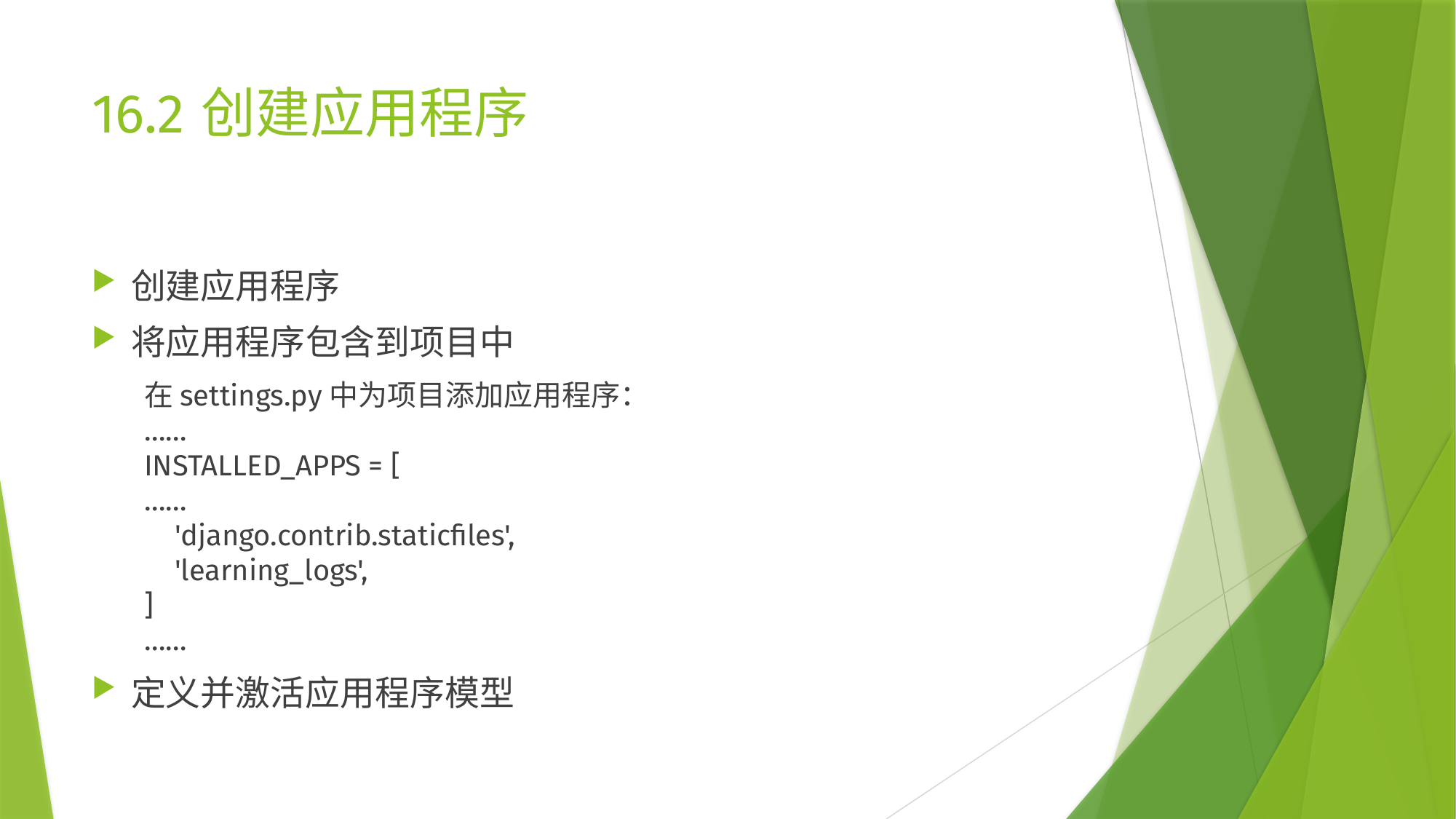

# 16.2	创建应用程序
创建应用程序
将应用程序包含到项目中
在settings.py中为项目添加应用程序：
……
INSTALLED_APPS = [
	……
    'django.contrib.staticfiles',
    'learning_logs',
]
……
定义并激活应用程序模型